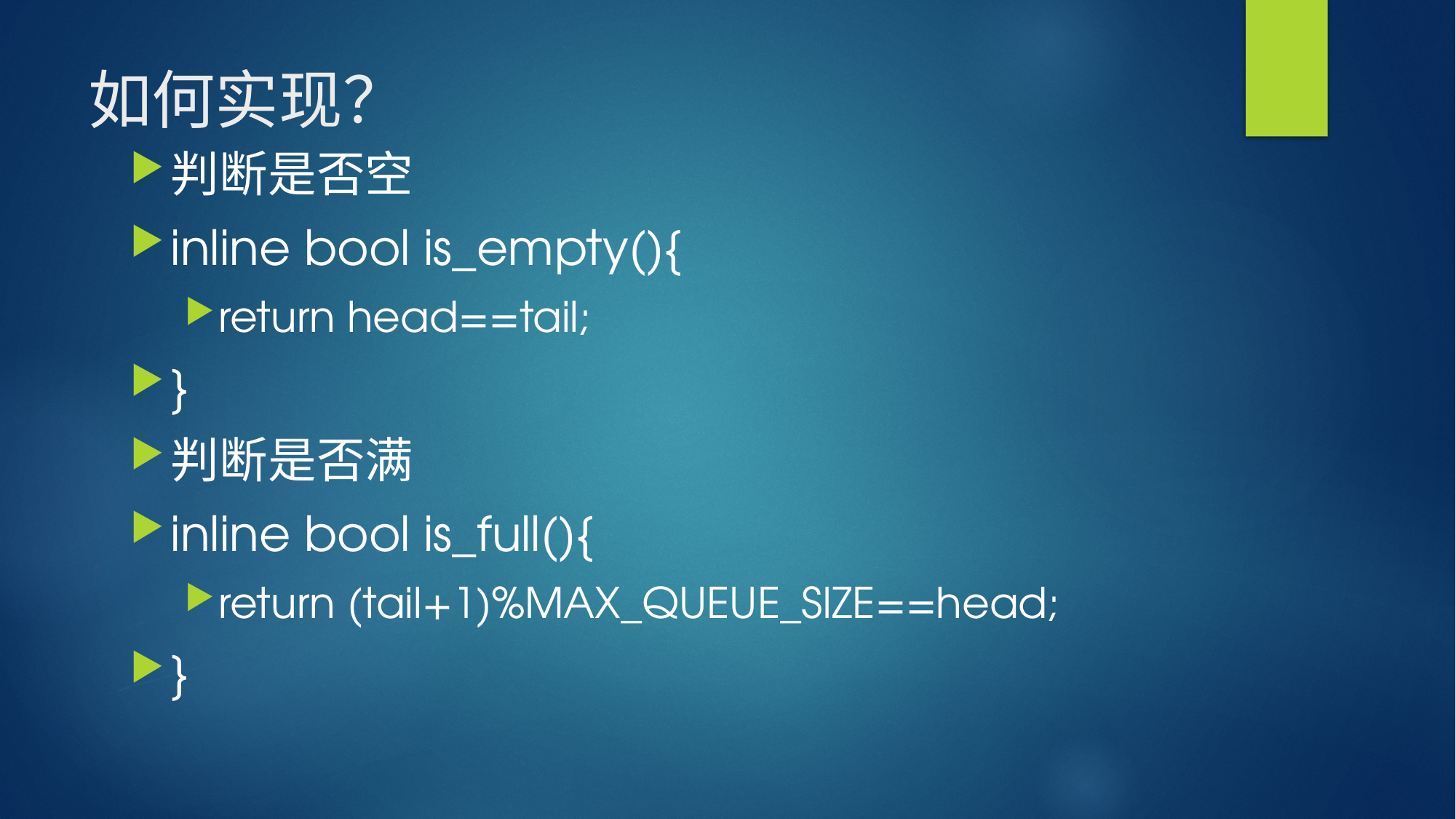

# 如何实现？
判断是否空
inline bool is_empty(){
return head==tail;
}
判断是否满
inline bool is_full(){
return (tail+1)%MAX_QUEUE_SIZE==head;
}